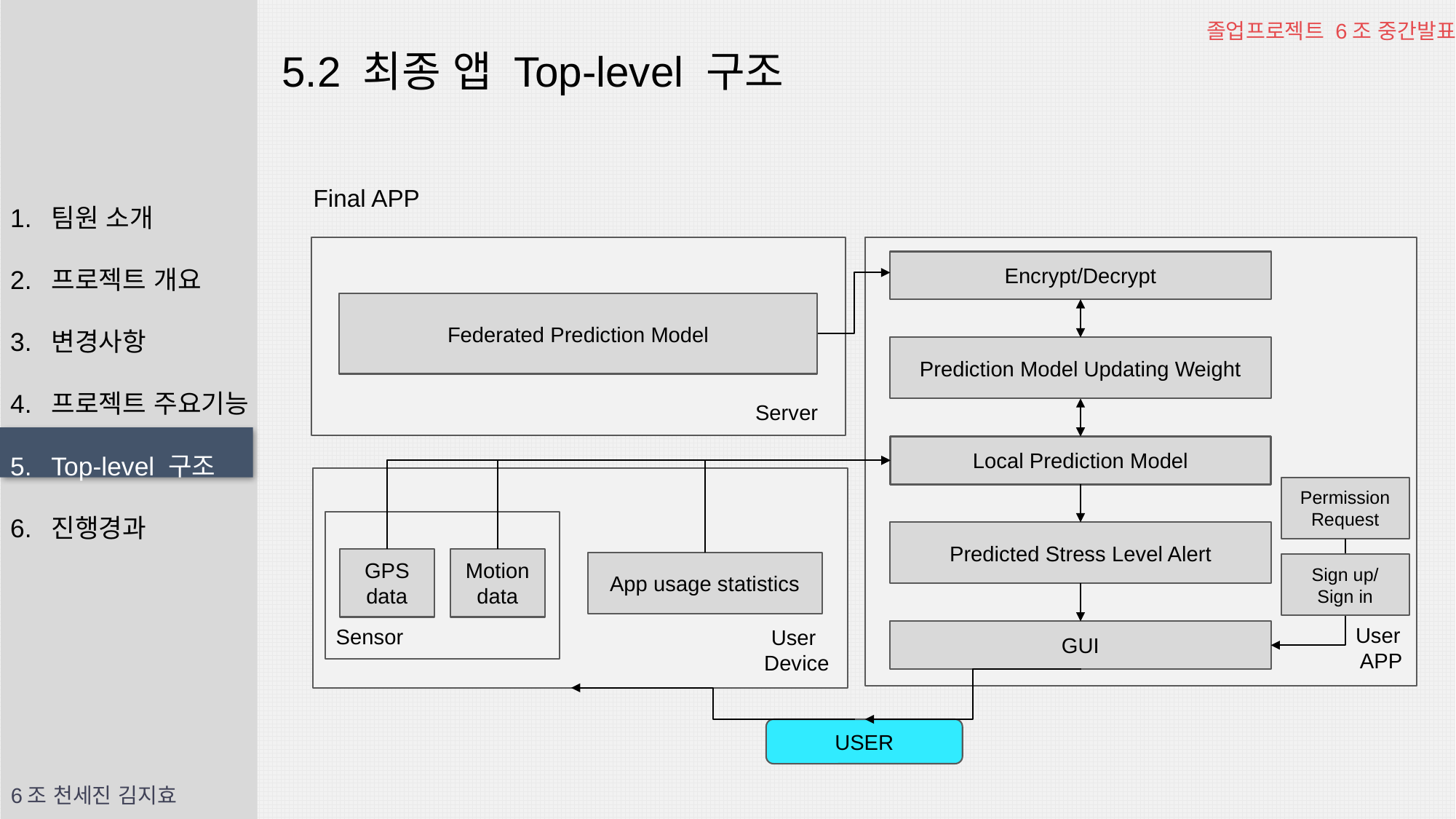

졸업프로젝트 6조 중간발표
5.2 최종 앱 Top-level 구조
팀원 소개
프로젝트 개요
변경사항
프로젝트 주요기능
Top-level 구조
진행경과

Final APP

Encrypt/Decrypt
Federated Prediction Model
Prediction Model Updating Weight
Server
Local Prediction Model

Permission
Request

Sensor
Predicted Stress Level Alert
GPS
data
Motion
data
App usage statistics
Sign up/
Sign in
User
APP
User
Device
GUI
USER

6조 천세진 김지효